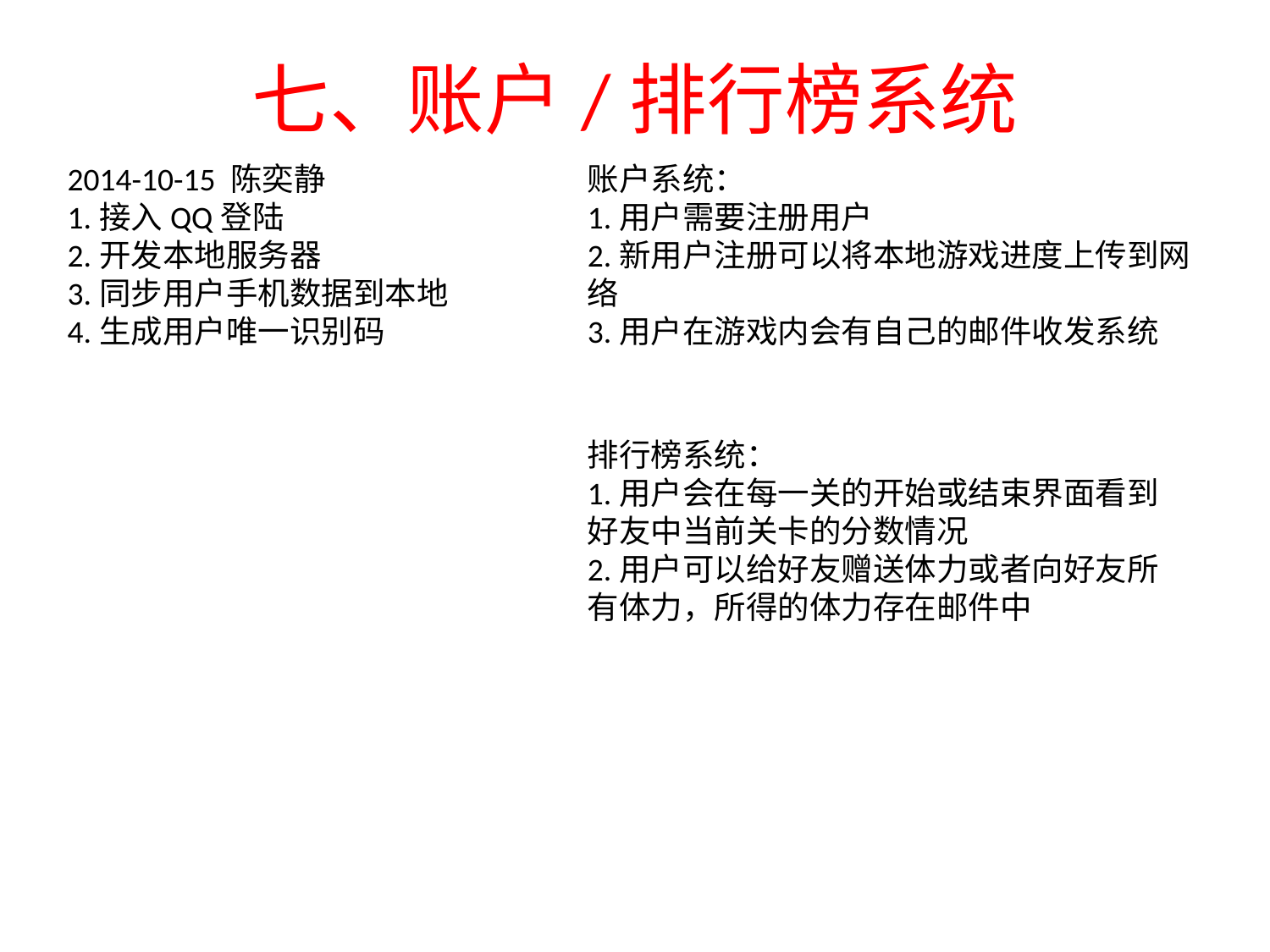

# 七、账户/排行榜系统
2014-10-15 陈奕静
1.接入QQ登陆
2.开发本地服务器
3.同步用户手机数据到本地
4.生成用户唯一识别码
账户系统：
1.用户需要注册用户
2.新用户注册可以将本地游戏进度上传到网络
3.用户在游戏内会有自己的邮件收发系统
排行榜系统：
1.用户会在每一关的开始或结束界面看到好友中当前关卡的分数情况
2.用户可以给好友赠送体力或者向好友所有体力，所得的体力存在邮件中